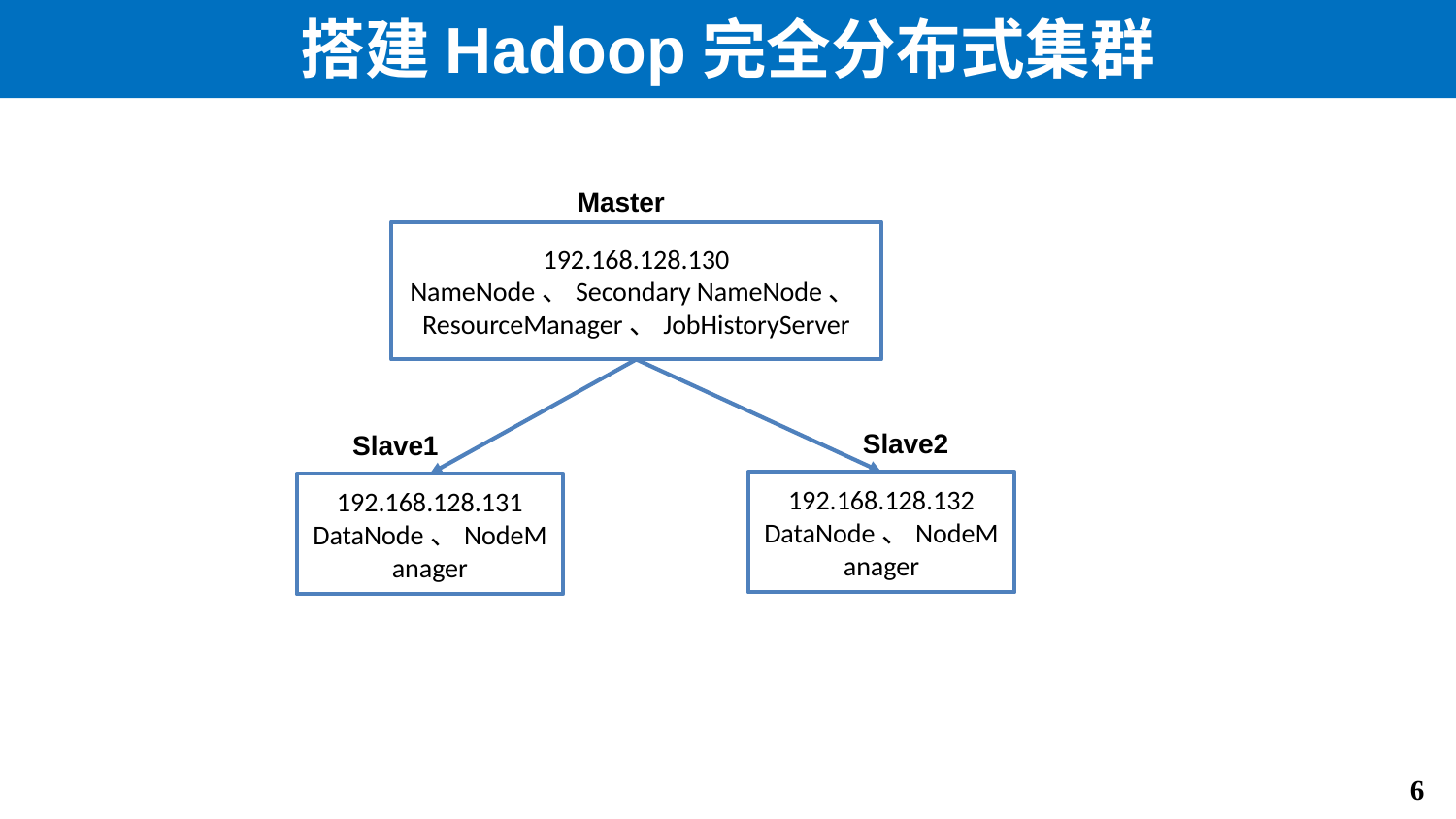

# 搭建Hadoop完全分布式集群
Master
192.168.128.130
NameNode、Secondary NameNode、ResourceManager、JobHistoryServer
Slave2
Slave1
192.168.128.132
DataNode、NodeManager
192.168.128.131
DataNode、NodeManager